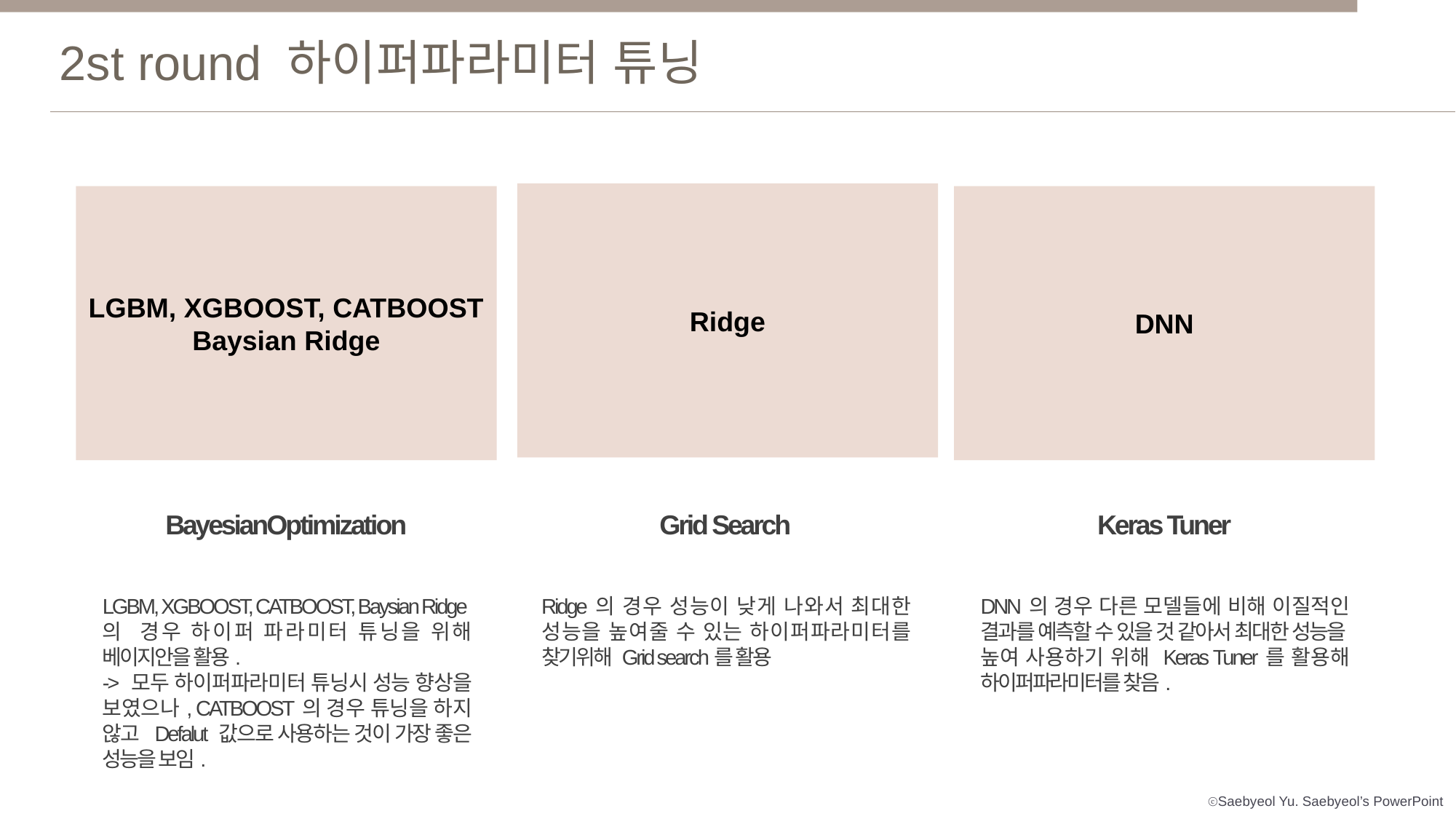

2st round 하이퍼파라미터 튜닝
Ridge
LGBM, XGBOOST, CATBOOST
Baysian Ridge
DNN
BayesianOptimization
Grid Search
Keras Tuner
LGBM, XGBOOST, CATBOOST, Baysian Ridge의  경우 하이퍼 파라미터 튜닝을 위해 베이지안을 활용.
-> 모두 하이퍼파라미터 튜닝시 성능 향상을 보였으나, CATBOOST의 경우 튜닝을 하지 않고  Defalut 값으로 사용하는 것이 가장 좋은 성능을 보임.
Ridge의 경우 성능이 낮게 나와서 최대한 성능을 높여줄 수 있는 하이퍼파라미터를 찾기위해 Grid search를 활용
DNN의 경우 다른 모델들에 비해 이질적인 결과를 예측할 수 있을 것 같아서 최대한 성능을  높여 사용하기 위해 Keras Tuner를 활용해 하이퍼파라미터를 찾음.